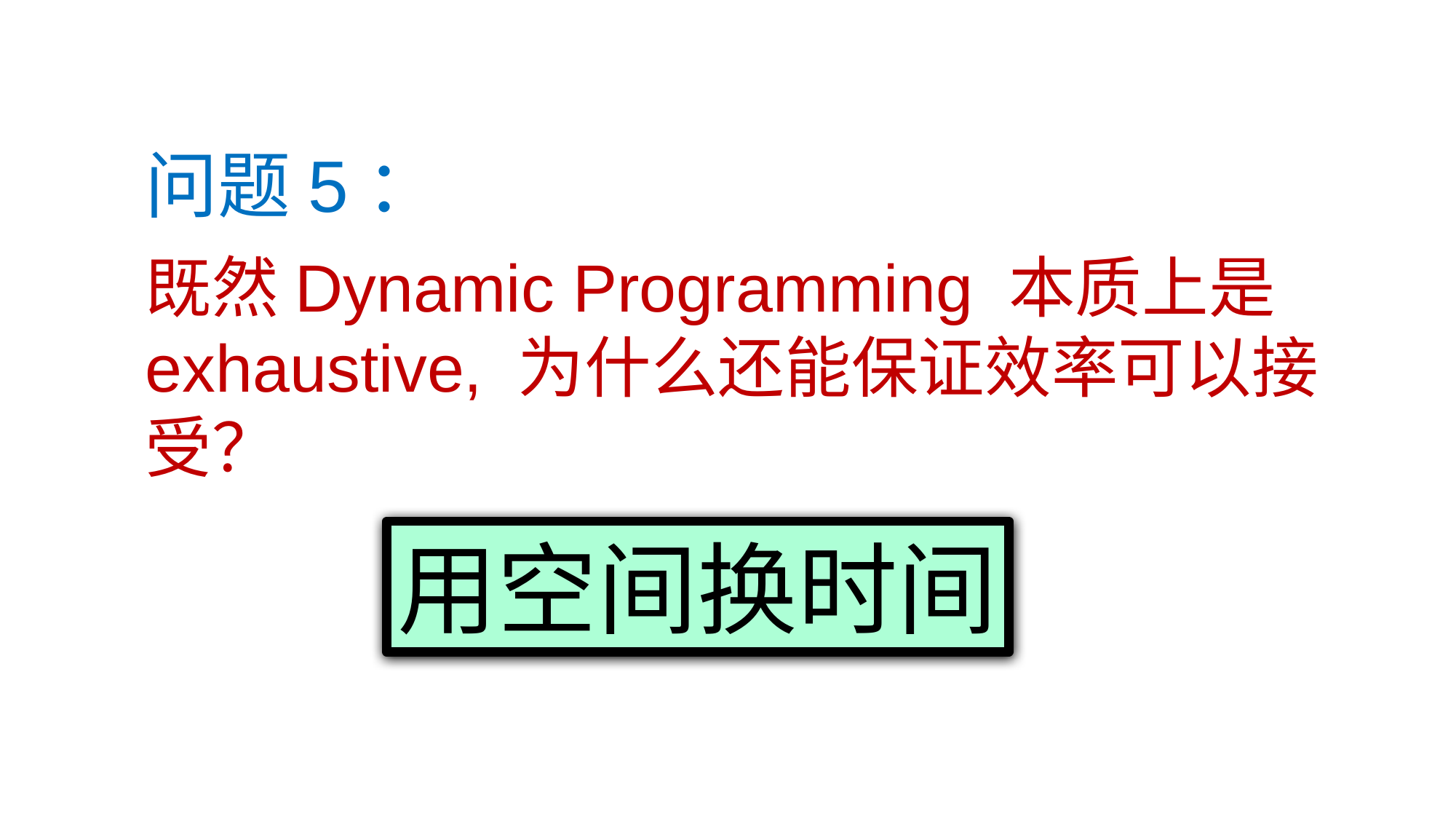

问题5：
既然Dynamic Programming 本质上是 exhaustive, 为什么还能保证效率可以接受？
用空间换时间